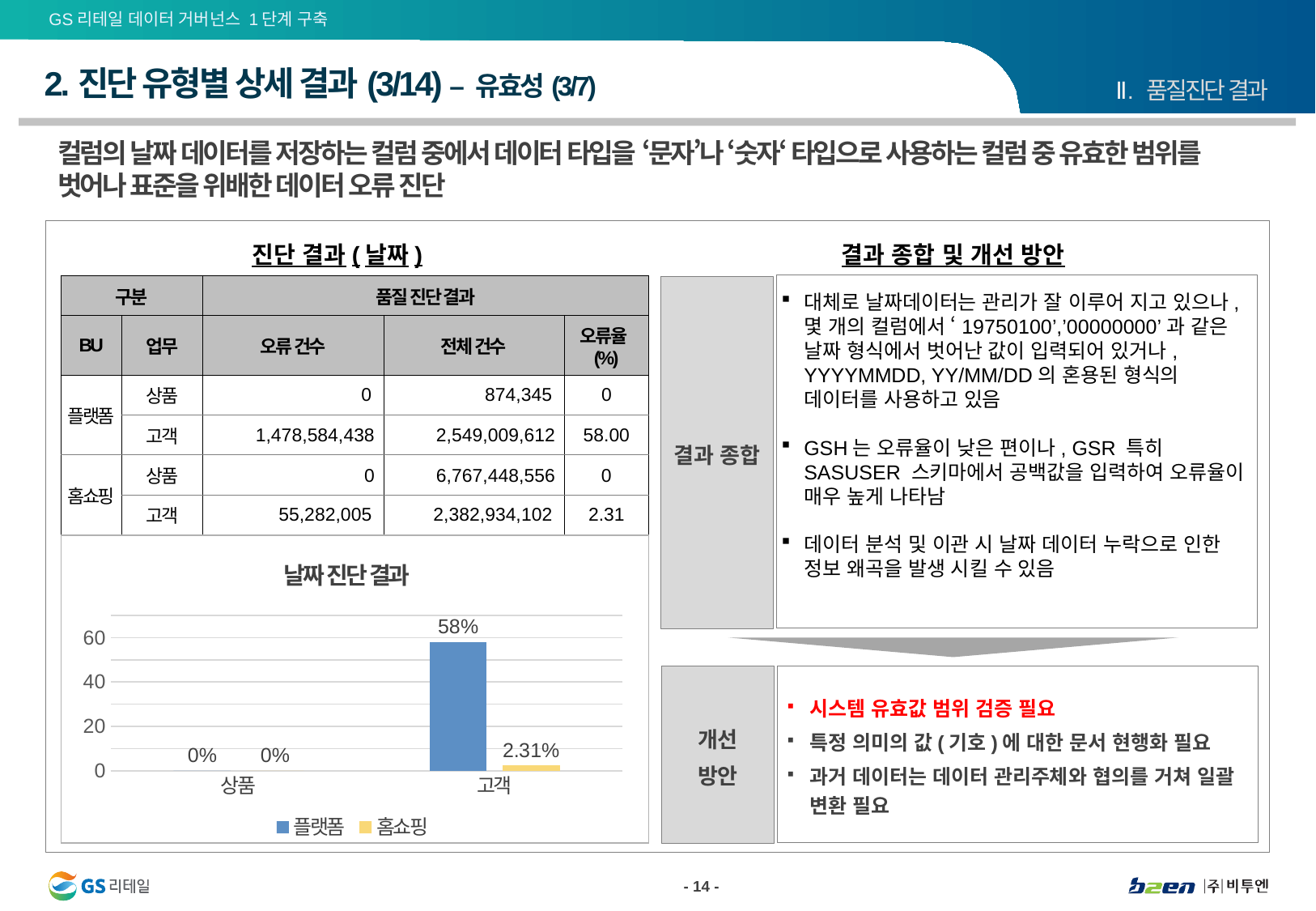

# 2.진단 유형별 상세 결과(3/14) – 유효성(3/7)
Ⅱ. 품질진단 결과
컬럼의 날짜 데이터를 저장하는 컬럼 중에서 데이터 타입을 ‘문자’나 ‘숫자‘ 타입으로 사용하는 컬럼 중 유효한 범위를 벗어나 표준을 위배한 데이터 오류 진단

진단 결과(날짜)
결과 종합 및 개선 방안
대체로 날짜데이터는 관리가 잘 이루어 지고 있으나, 몇 개의 컬럼에서 ‘19750100’,’00000000’과 같은 날짜 형식에서 벗어난 값이 입력되어 있거나, YYYYMMDD, YY/MM/DD의 혼용된 형식의 데이터를 사용하고 있음

GSH는 오류율이 낮은 편이나, GSR 특히 SASUSER 스키마에서 공백값을 입력하여 오류율이 매우 높게 나타남

데이터 분석 및 이관 시 날짜 데이터 누락으로 인한 정보 왜곡을 발생 시킬 수 있음
| 구분 |  | 품질 진단 결과 |  |  |
| --- | --- | --- | --- | --- |
| BU | 업무 | 오류 건수 | 전체 건수 | 오류율(%) |
| 플랫폼 | 상품 | 0 | 874,345 | 0 |
|  | 고객 | 1,478,584,438 | 2,549,009,612 | 58.00 |
| 홈쇼핑 | 상품 | 0 | 6,767,448,556 | 0 |
|  | 고객 | 55,282,005 | 2,382,934,102 | 2.31 |
결과 종합

### Chart: 날짜 진단 결과

| Category | 플랫폼 | 홈쇼핑 |
|---|---|---|
| 상품 | 0.0 | 0.0 |
| 고객 | 58.0 | 2.31 |
개선
방안
시스템 유효값 범위 검증 필요
특정 의미의 값(기호)에 대한 문서 현행화 필요
과거 데이터는 데이터 관리주체와 협의를 거쳐 일괄 변환 필요